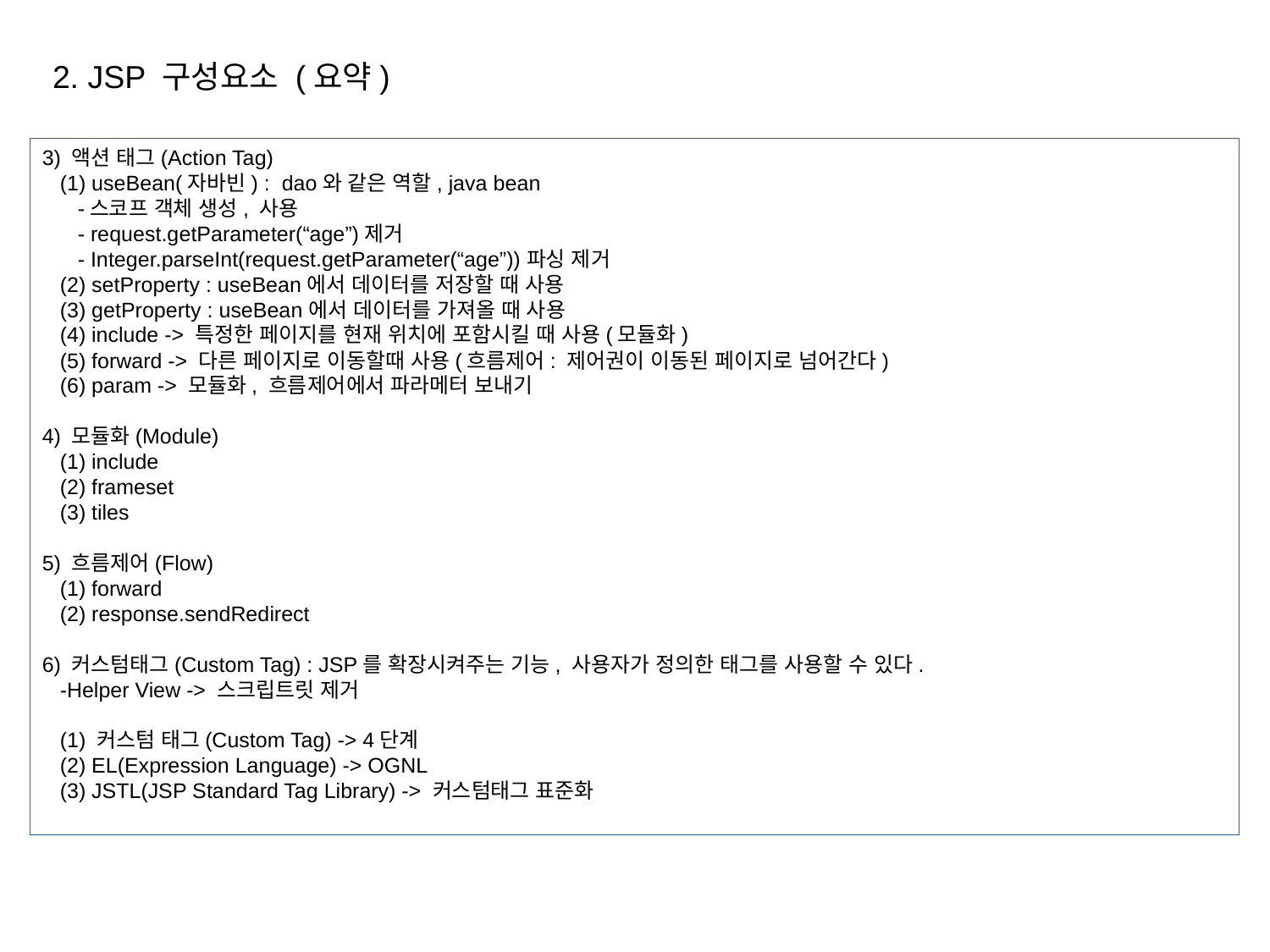

2. JSP 구성요소 (요약)
3) 액션 태그(Action Tag)
   (1) useBean(자바빈) :  dao와 같은 역할, java bean
      -스코프 객체 생성, 사용
      - request.getParameter(“age”)제거
      - Integer.parseInt(request.getParameter(“age”))파싱 제거
   (2) setProperty : useBean에서 데이터를 저장할 때 사용
   (3) getProperty : useBean에서 데이터를 가져올 때 사용
   (4) include -> 특정한 페이지를 현재 위치에 포함시킬 때 사용(모듈화)
   (5) forward -> 다른 페이지로 이동할때 사용(흐름제어: 제어권이 이동된 페이지로 넘어간다)
   (6) param -> 모듈화, 흐름제어에서 파라메터 보내기

4) 모듈화(Module)
   (1) include
   (2) frameset
   (3) tiles

5) 흐름제어(Flow)
   (1) forward
   (2) response.sendRedirect

6) 커스텀태그(Custom Tag) : JSP를 확장시켜주는 기능, 사용자가 정의한 태그를 사용할 수 있다.
   -Helper View -> 스크립트릿 제거

   (1) 커스텀 태그(Custom Tag) -> 4단계
   (2) EL(Expression Language) -> OGNL
   (3) JSTL(JSP Standard Tag Library) -> 커스텀태그 표준화